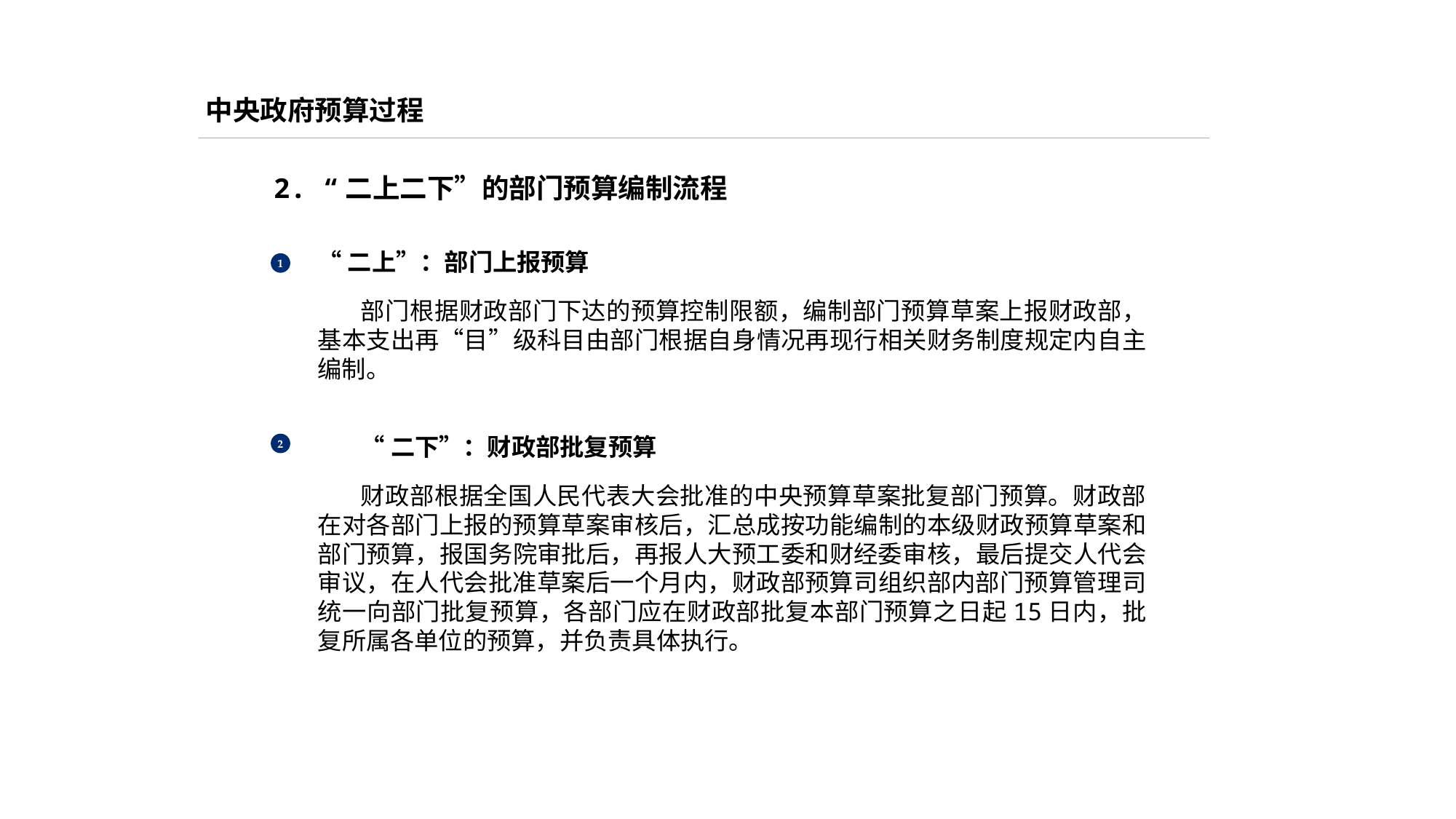

中央政府预算过程
2. “二上二下”的部门预算编制流程
“二上”：部门上报预算
部门根据财政部门下达的预算控制限额，编制部门预算草案上报财政部，基本支出再“目”级科目由部门根据自身情况再现行相关财务制度规定内自主编制。

“二下”：财政部批复预算
财政部根据全国人民代表大会批准的中央预算草案批复部门预算。财政部在对各部门上报的预算草案审核后，汇总成按功能编制的本级财政预算草案和部门预算，报国务院审批后，再报人大预工委和财经委审核，最后提交人代会审议，在人代会批准草案后一个月内，财政部预算司组织部内部门预算管理司统一向部门批复预算，各部门应在财政部批复本部门预算之日起15日内，批复所属各单位的预算，并负责具体执行。
1
2